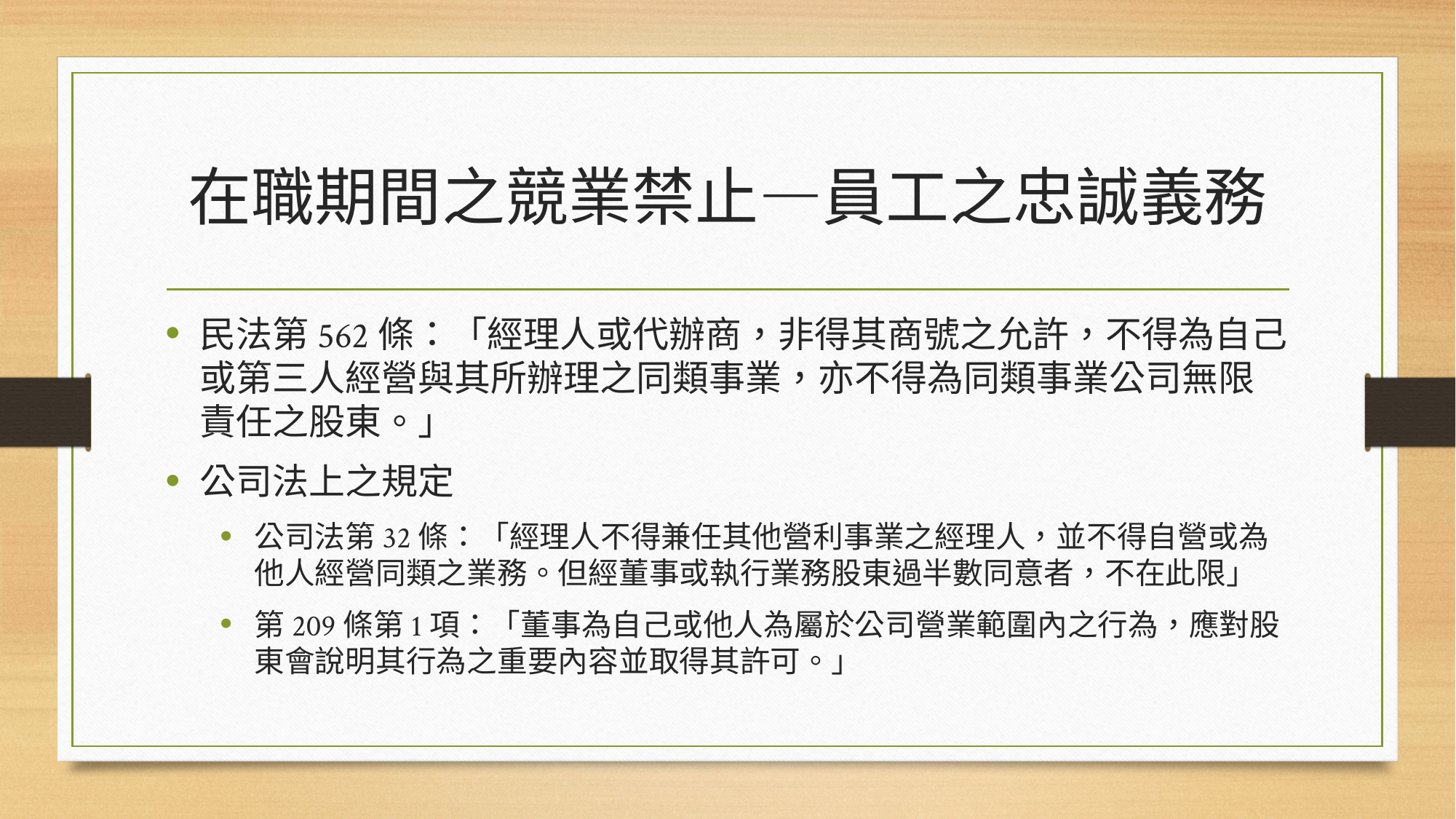

# 在職期間之競業禁止—員工之忠誠義務
民法第562條：「經理人或代辦商，非得其商號之允許，不得為自己或第三人經營與其所辦理之同類事業，亦不得為同類事業公司無限責任之股東。」
公司法上之規定
公司法第32條：「經理人不得兼任其他營利事業之經理人，並不得自營或為他人經營同類之業務。但經董事或執行業務股東過半數同意者，不在此限」
第209條第1項：「董事為自己或他人為屬於公司營業範圍內之行為，應對股東會說明其行為之重要內容並取得其許可。」